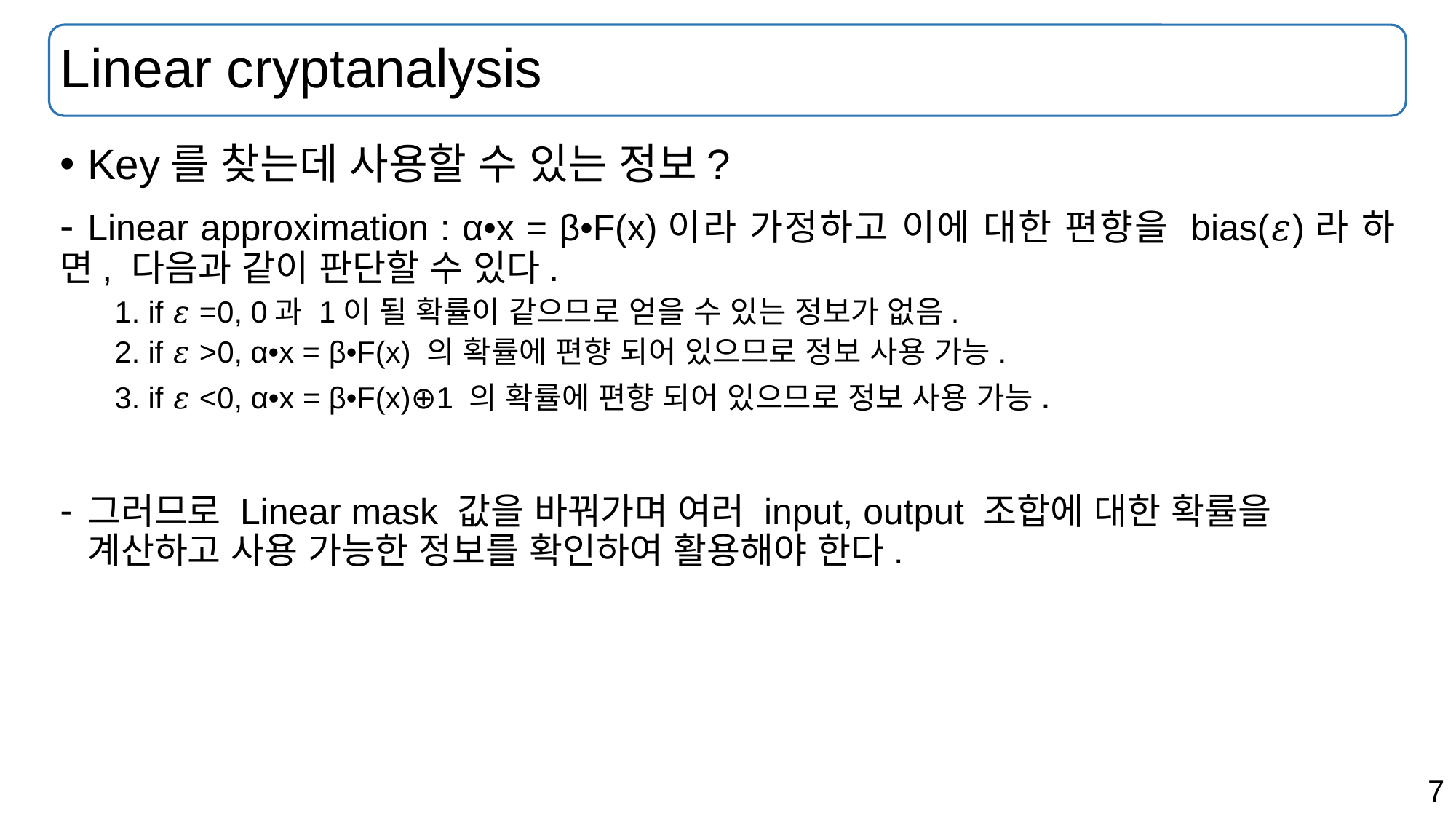

# Linear cryptanalysis
Key를 찾는데 사용할 수 있는 정보?
- Linear approximation : α•x = β•F(x)이라 가정하고 이에 대한 편향을 bias(𝜀)라 하면, 다음과 같이 판단할 수 있다.
1. if 𝜀 =0, 0과 1이 될 확률이 같으므로 얻을 수 있는 정보가 없음.
2. if 𝜀 >0, α•x = β•F(x) 의 확률에 편향 되어 있으므로 정보 사용 가능.
3. if 𝜀 <0, α•x = β•F(x)⊕1 의 확률에 편향 되어 있으므로 정보 사용 가능.

그러므로 Linear mask 값을 바꿔가며 여러 input, output 조합에 대한 확률을 계산하고 사용 가능한 정보를 확인하여 활용해야 한다.